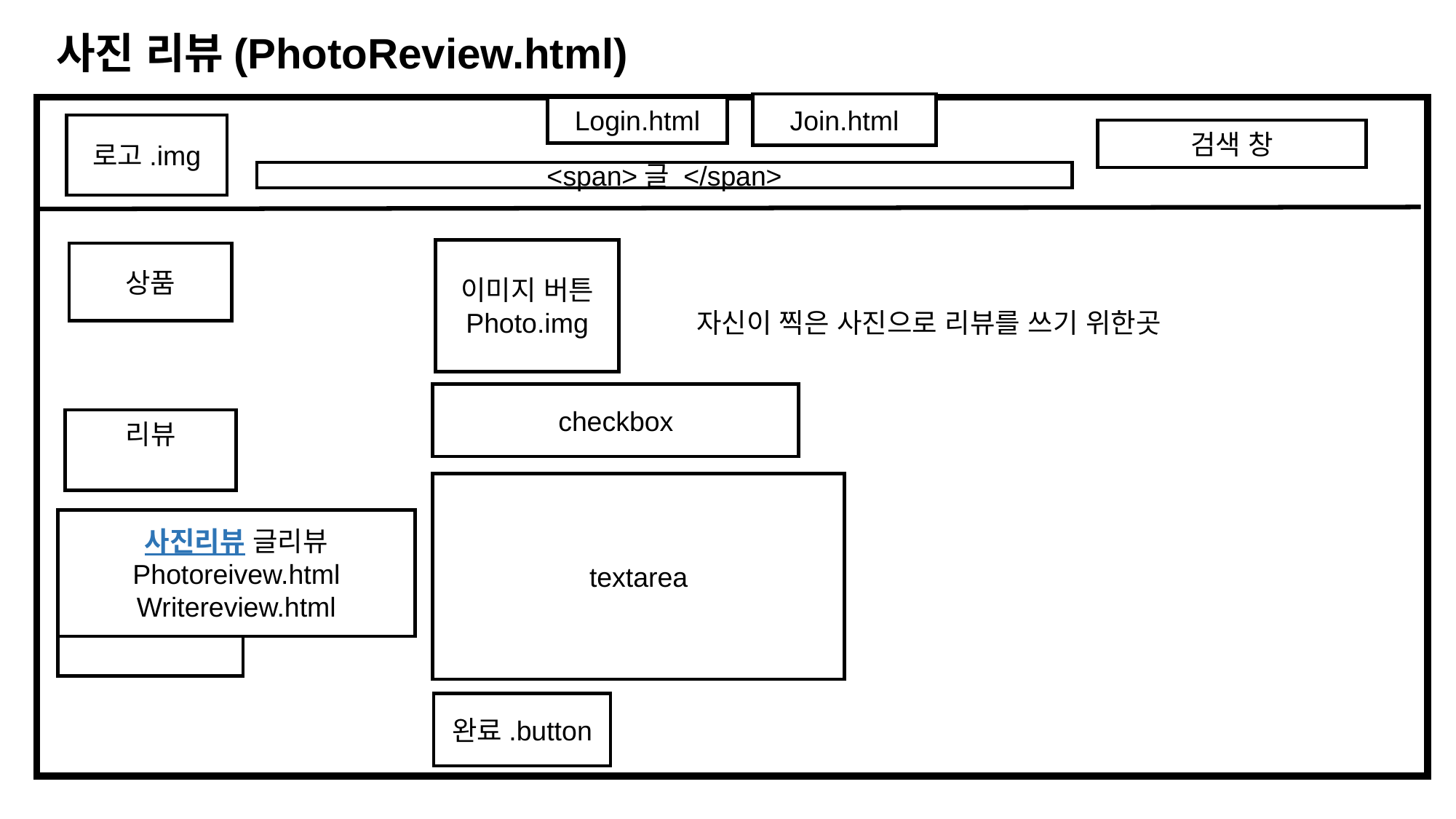

사진 리뷰(PhotoReview.html)
Join.html
리
Login.html
로고.img
검색 창
<span>글 </span>
이미지 버튼
Photo.img
상품
자신이 찍은 사진으로 리뷰를 쓰기 위한곳
checkbox
리뷰

textarea
사진리뷰 글리뷰
Photoreivew.html
Writereview.html
마이페이지

완료.button